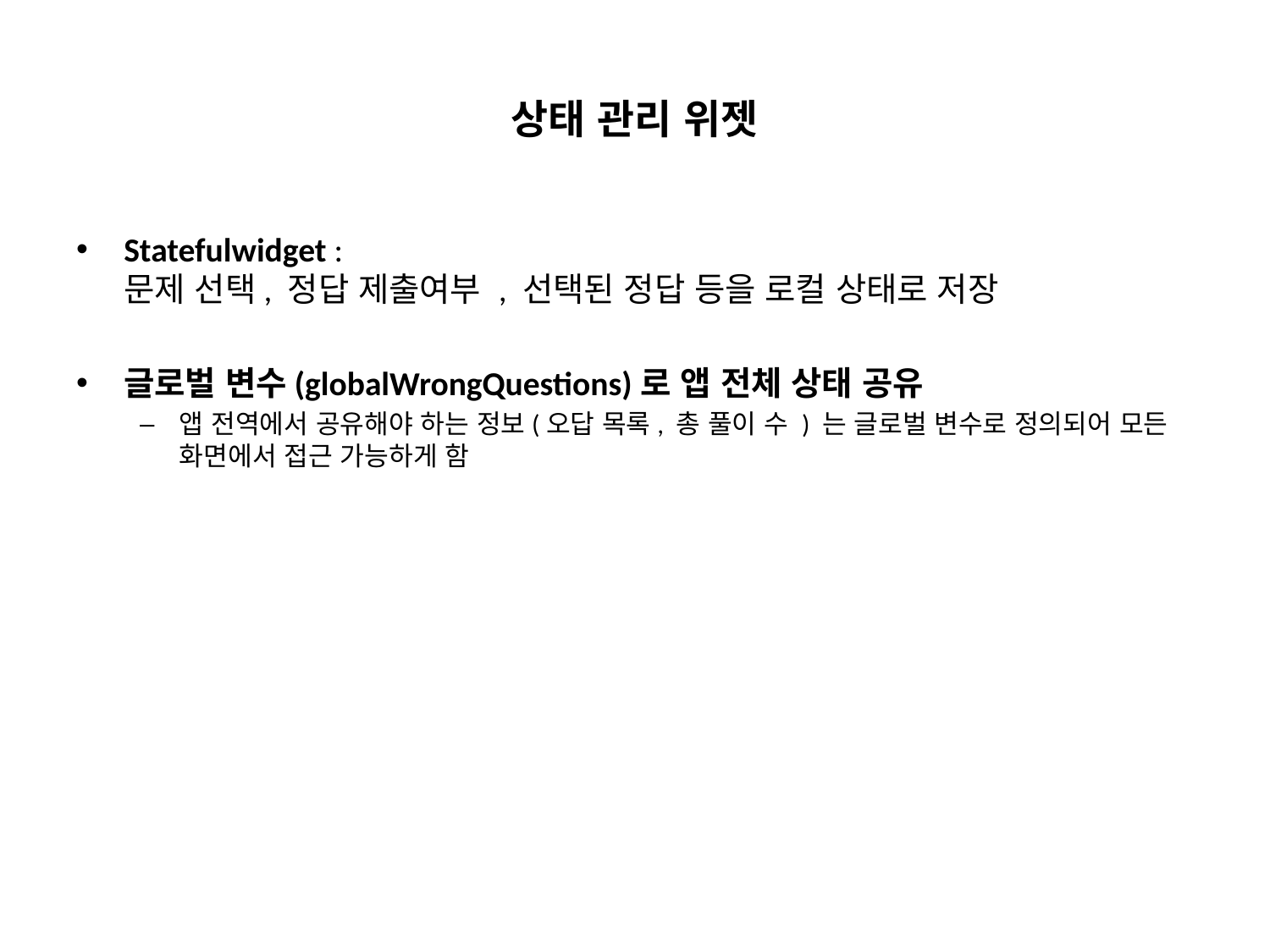

# 상태 관리 위젯
Statefulwidget :
문제 선택, 정답 제출여부 , 선택된 정답 등을 로컬 상태로 저장

글로벌 변수(globalWrongQuestions)로 앱 전체 상태 공유
앱 전역에서 공유해야 하는 정보(오답 목록, 총 풀이 수 ) 는 글로벌 변수로 정의되어 모든 화면에서 접근 가능하게 함